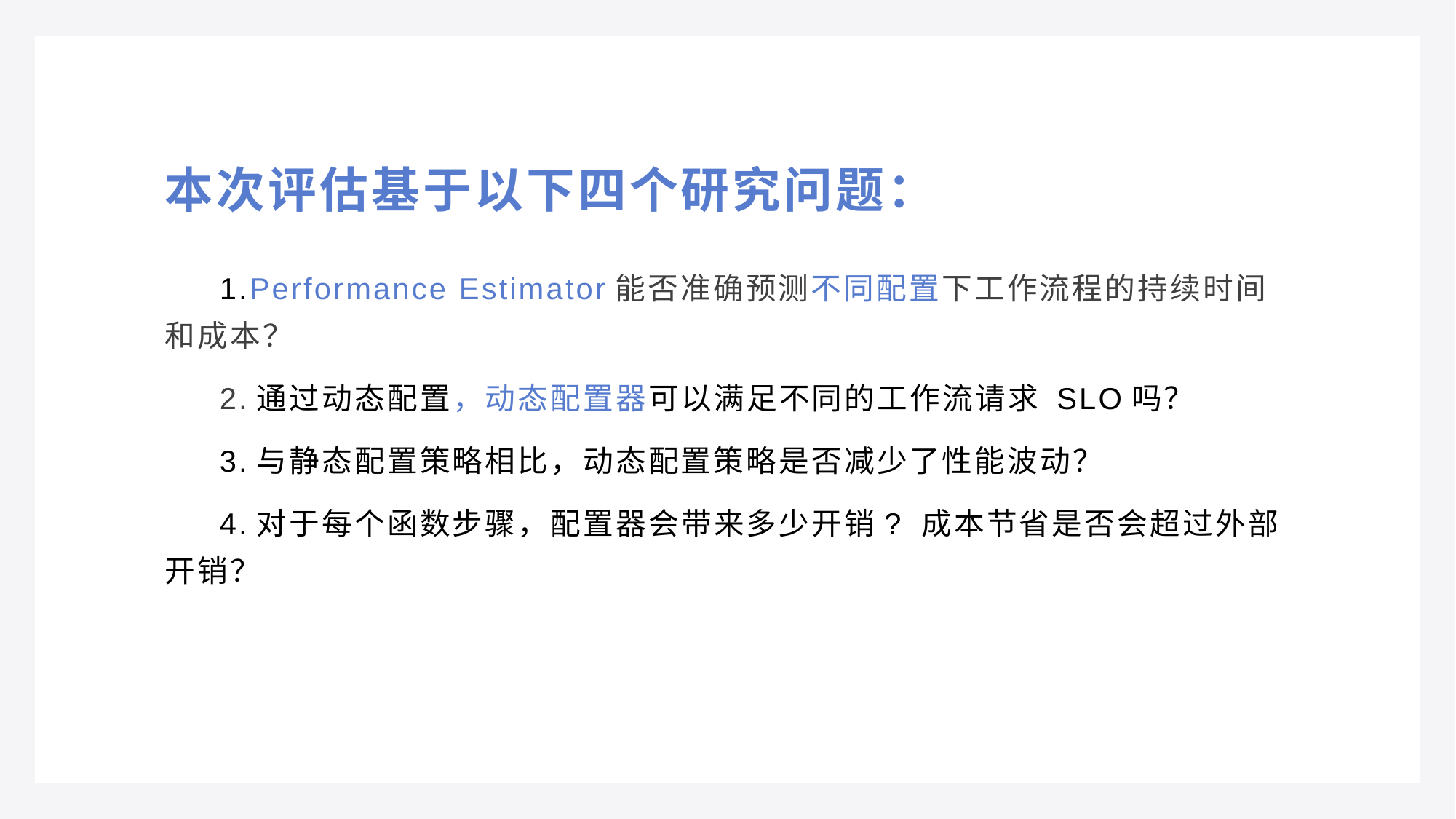

# 本次评估基于以下四个研究问题：
1.Performance Estimator能否准确预测不同配置下工作流程的持续时间和成本？
2.通过动态配置，动态配置器可以满足不同的工作流请求 SLO吗？
3.与静态配置策略相比，动态配置策略是否减少了性能波动？
4.对于每个函数步骤，配置器会带来多少开销? 成本节省是否会超过外部开销？